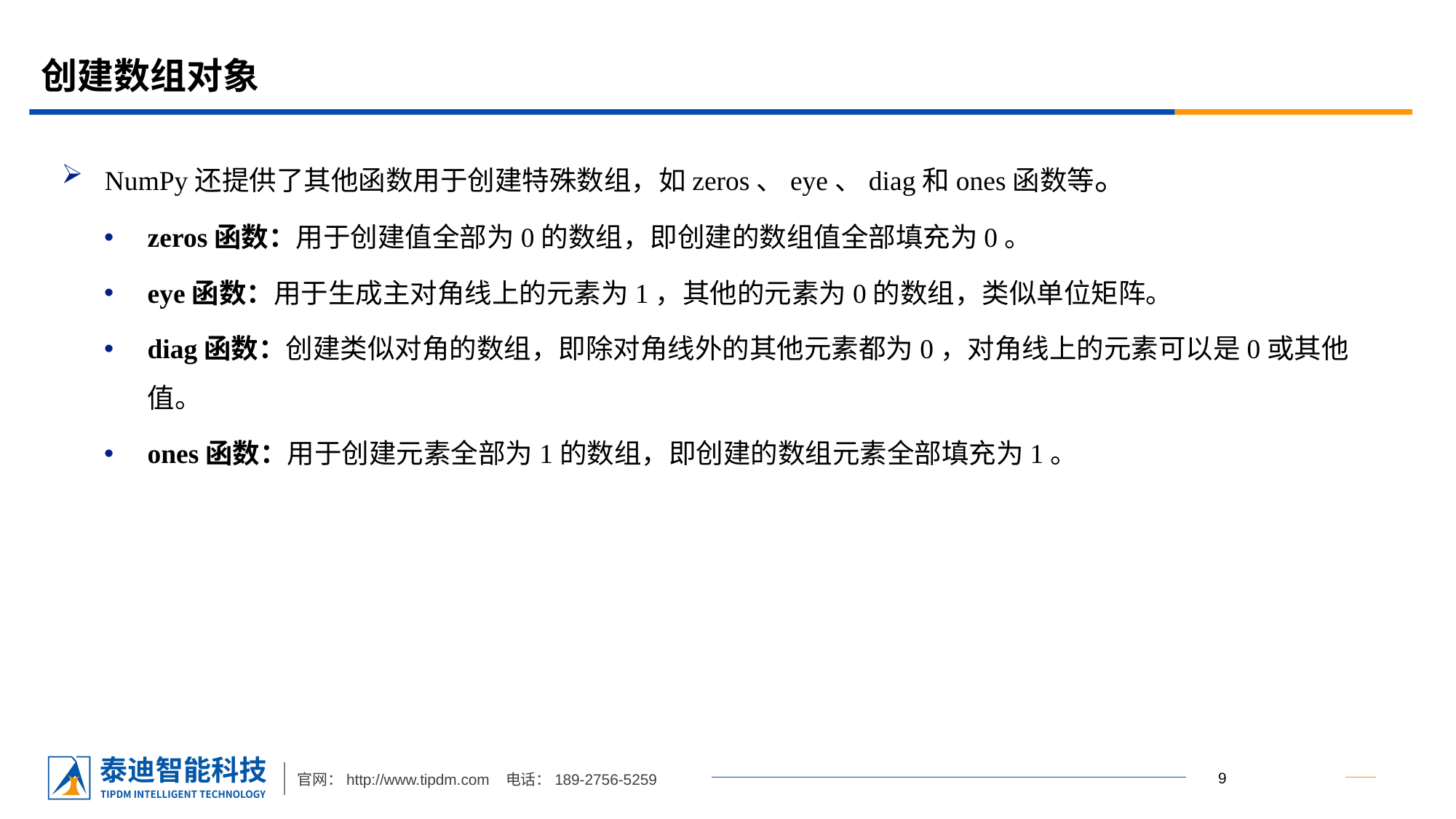

# 创建数组对象
NumPy还提供了其他函数用于创建特殊数组，如zeros、eye、diag和ones函数等。
zeros函数：用于创建值全部为0的数组，即创建的数组值全部填充为0。
eye函数：用于生成主对角线上的元素为1，其他的元素为0的数组，类似单位矩阵。
diag函数：创建类似对角的数组，即除对角线外的其他元素都为0，对角线上的元素可以是0或其他值。
ones函数：用于创建元素全部为1的数组，即创建的数组元素全部填充为1。